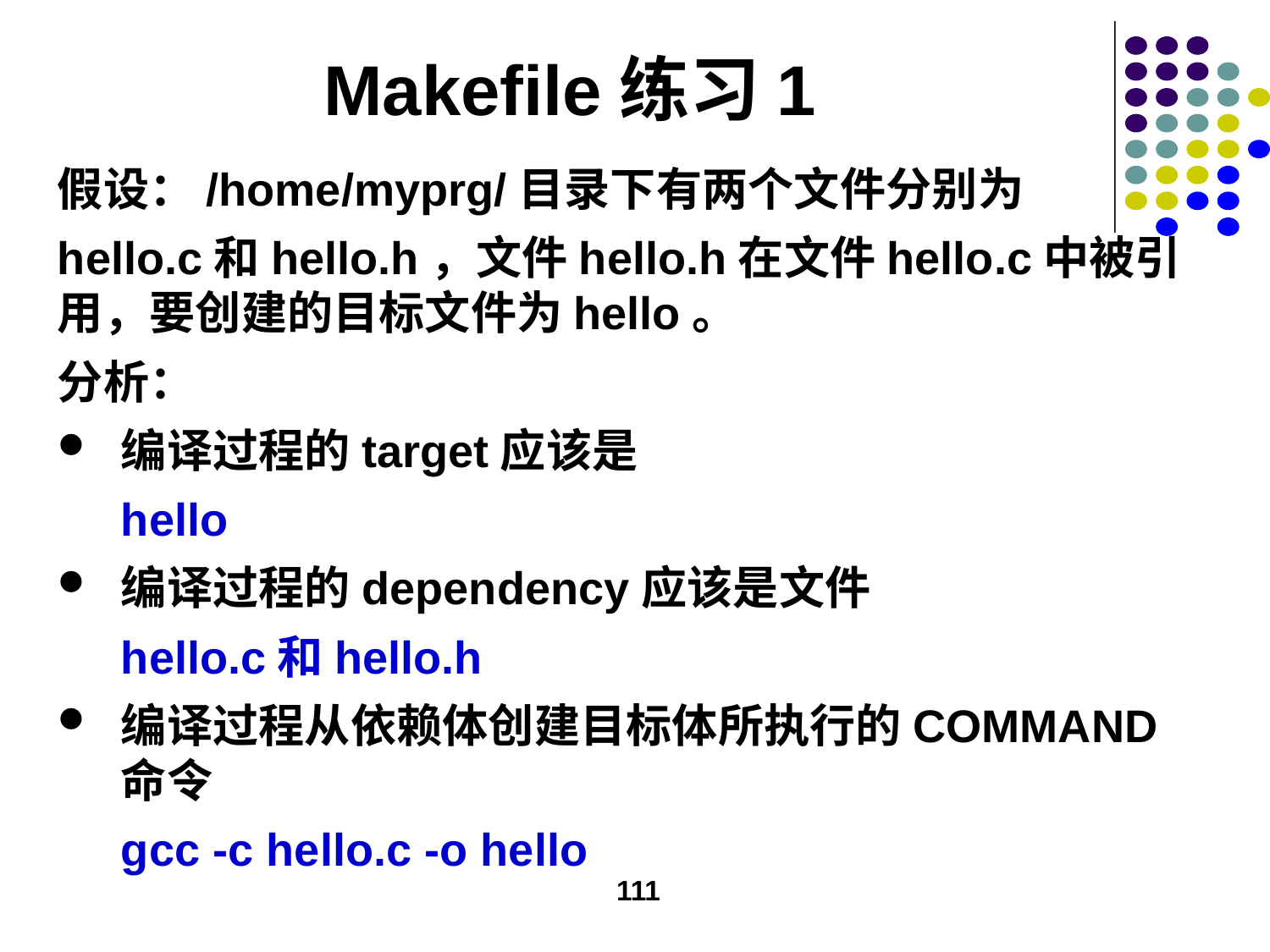

Makefile练习1
假设：/home/myprg/目录下有两个文件分别为
hello.c和hello.h，文件hello.h在文件hello.c中被引用，要创建的目标文件为hello。
分析：
编译过程的target应该是
     hello
编译过程的dependency应该是文件
     hello.c和hello.h
编译过程从依赖体创建目标体所执行的COMMAND命令
     gcc -c hello.c -o hello
111